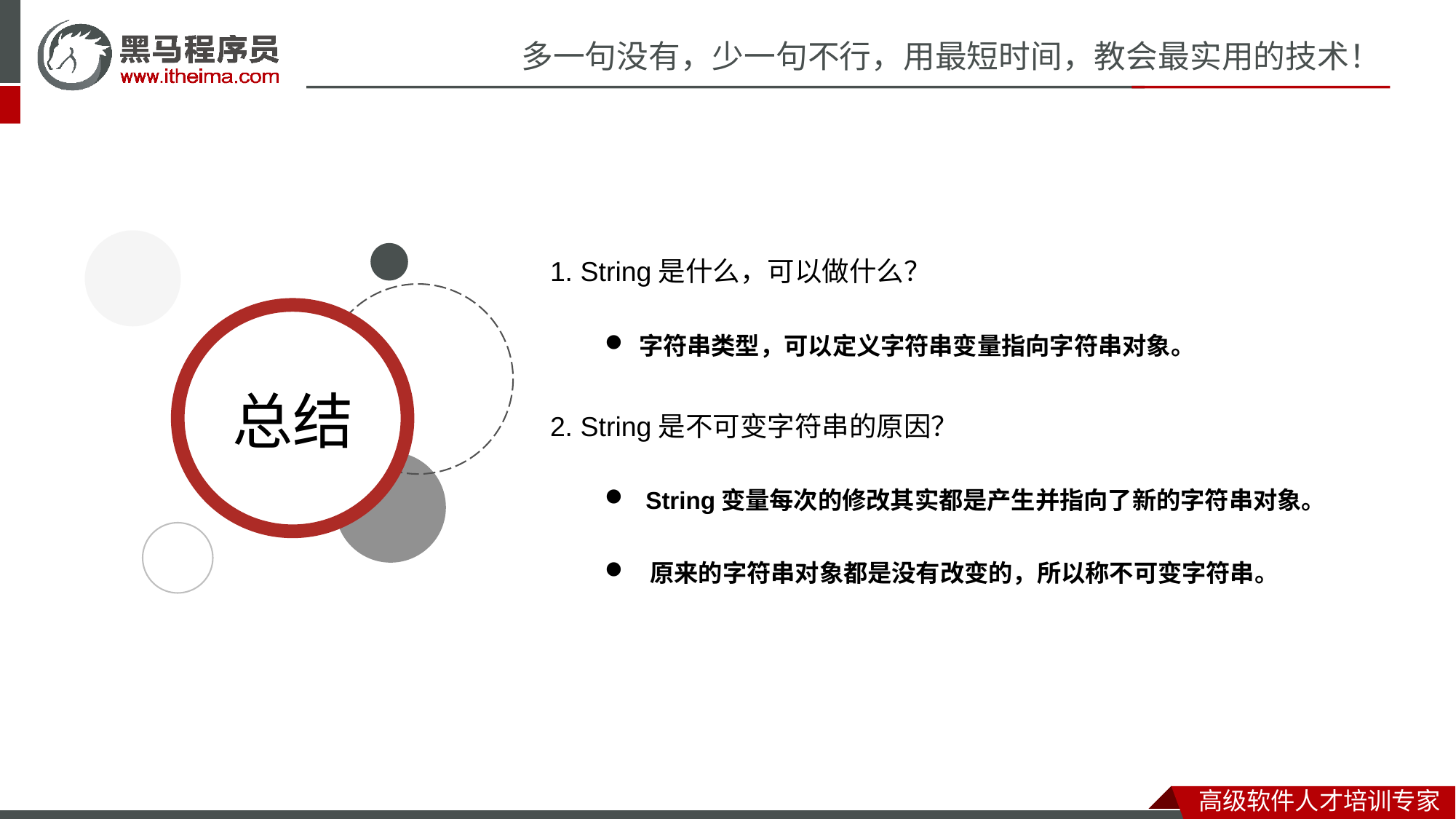

1. String是什么，可以做什么？
字符串类型，可以定义字符串变量指向字符串对象。
2. String是不可变字符串的原因？
 String变量每次的修改其实都是产生并指向了新的字符串对象。
 原来的字符串对象都是没有改变的，所以称不可变字符串。